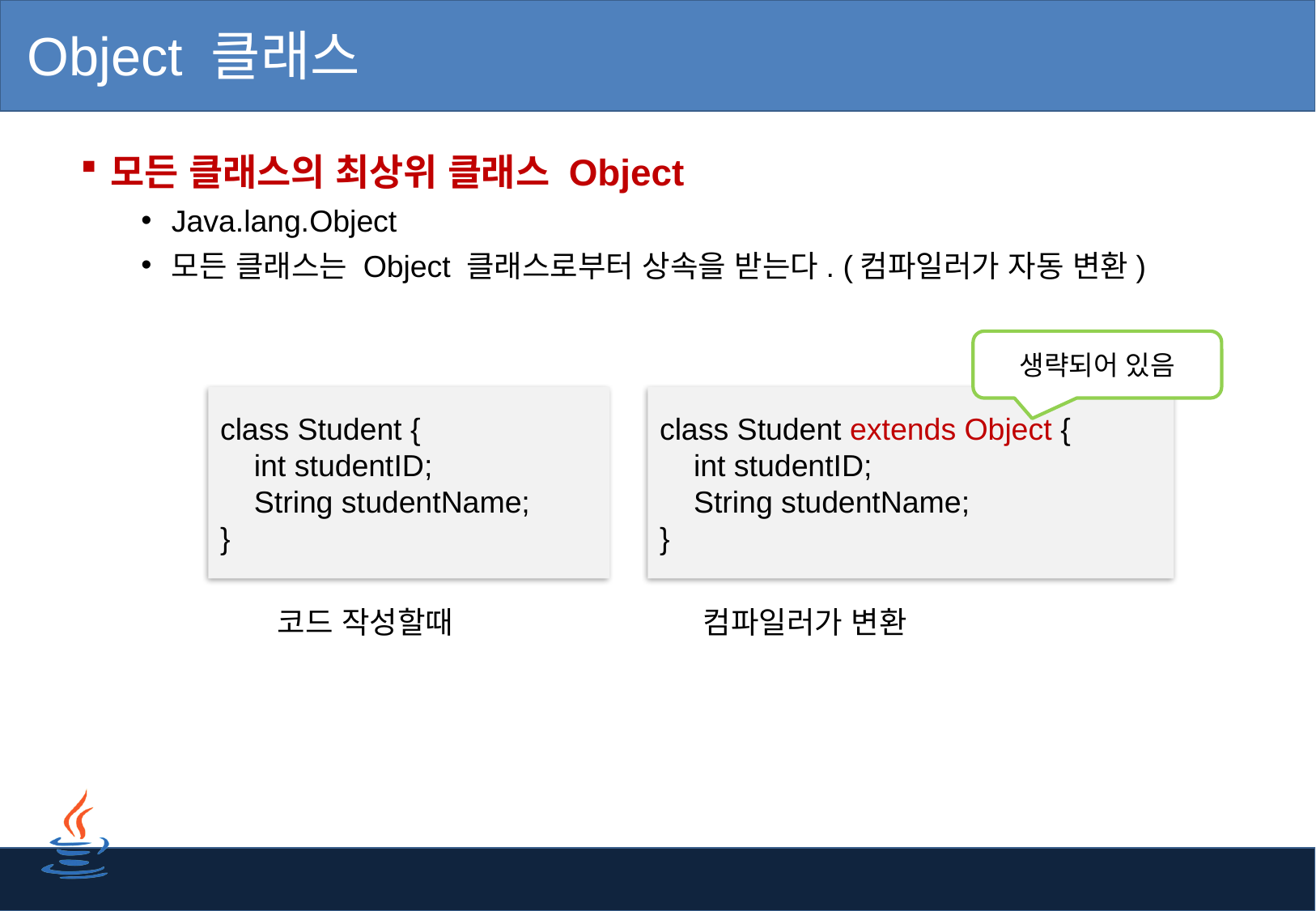

# Object 클래스
모든 클래스의 최상위 클래스 Object
Java.lang.Object
모든 클래스는 Object 클래스로부터 상속을 받는다. (컴파일러가 자동 변환)

생략되어 있음
class Student {
    int studentID;
    String studentName;
}
class Student extends Object {
    int studentID;
    String studentName;
}
코드 작성할때
컴파일러가 변환
4